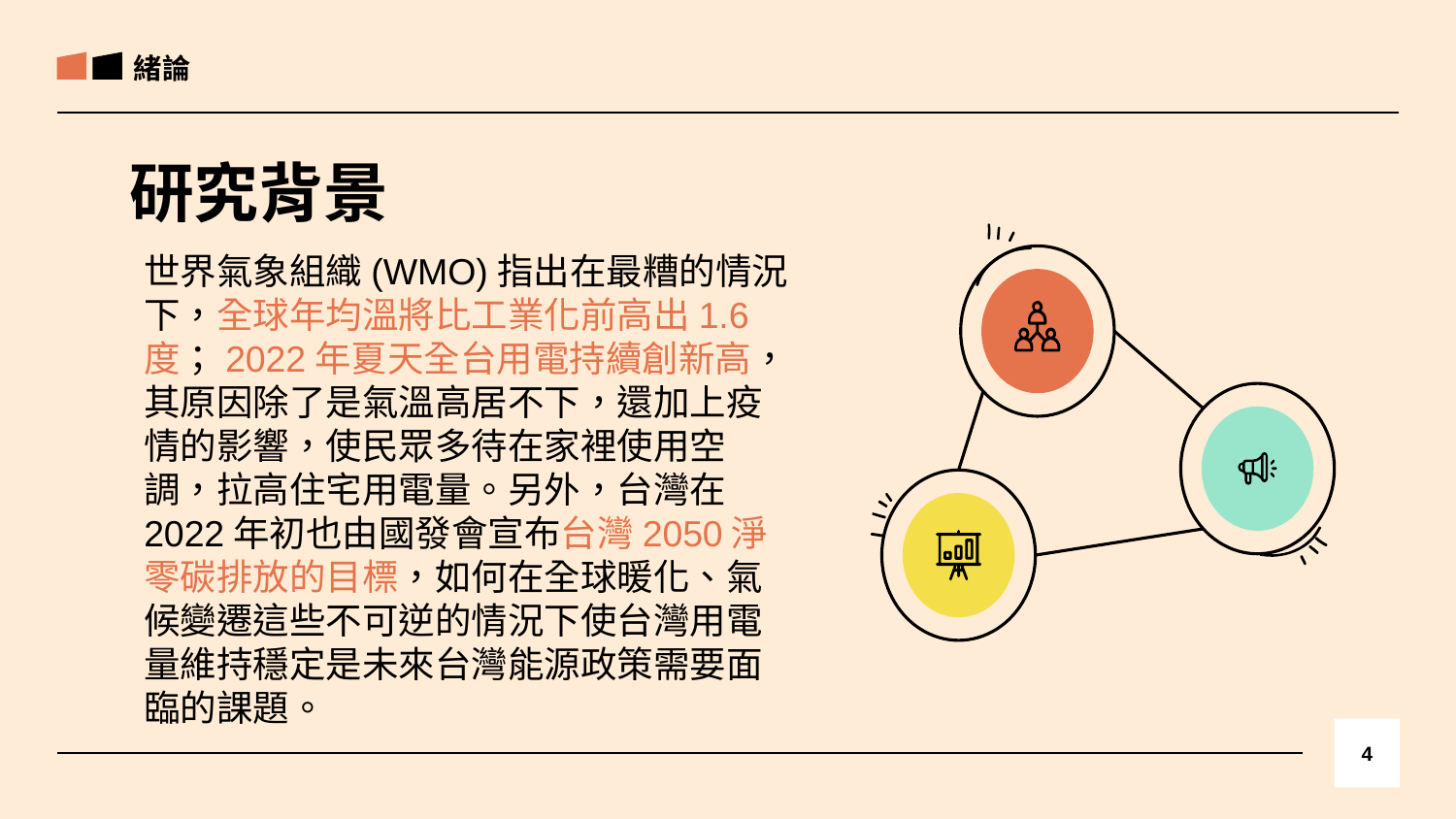

緒論

研究背景

世界氣象組織(WMO)指出在最糟的情況下，全球年均溫將比工業化前高出1.6度；2022年夏天全台用電持續創新高，其原因除了是氣溫高居不下，還加上疫情的影響，使民眾多待在家裡使用空調，拉高住宅用電量。另外，台灣在2022年初也由國發會宣布台灣2050淨零碳排放的目標，如何在全球暖化、氣候變遷這些不可逆的情況下使台灣用電量維持穩定是未來台灣能源政策需要面臨的課題。

4